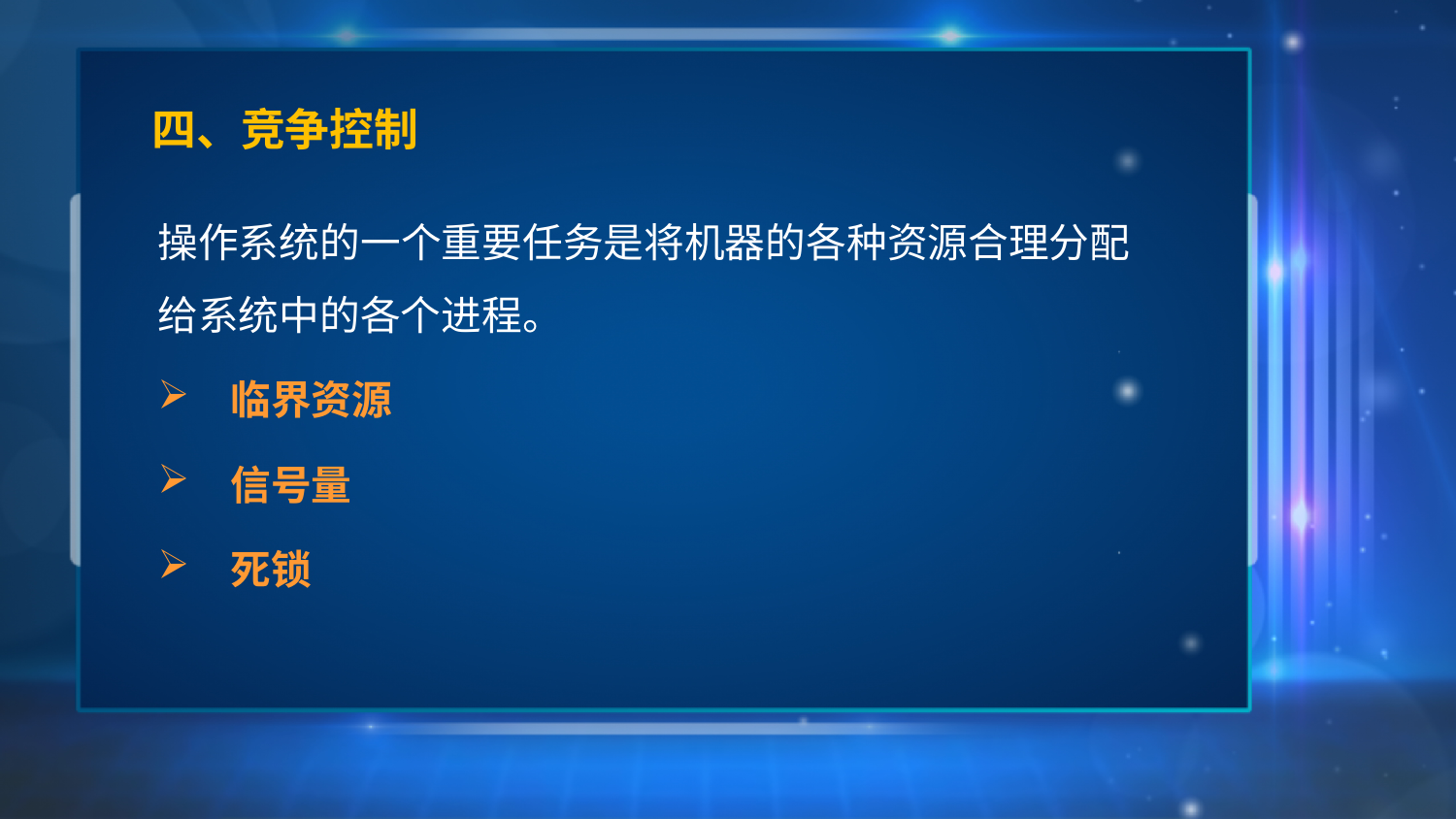

# 四、竞争控制
操作系统的一个重要任务是将机器的各种资源合理分配给系统中的各个进程。
临界资源
信号量
死锁